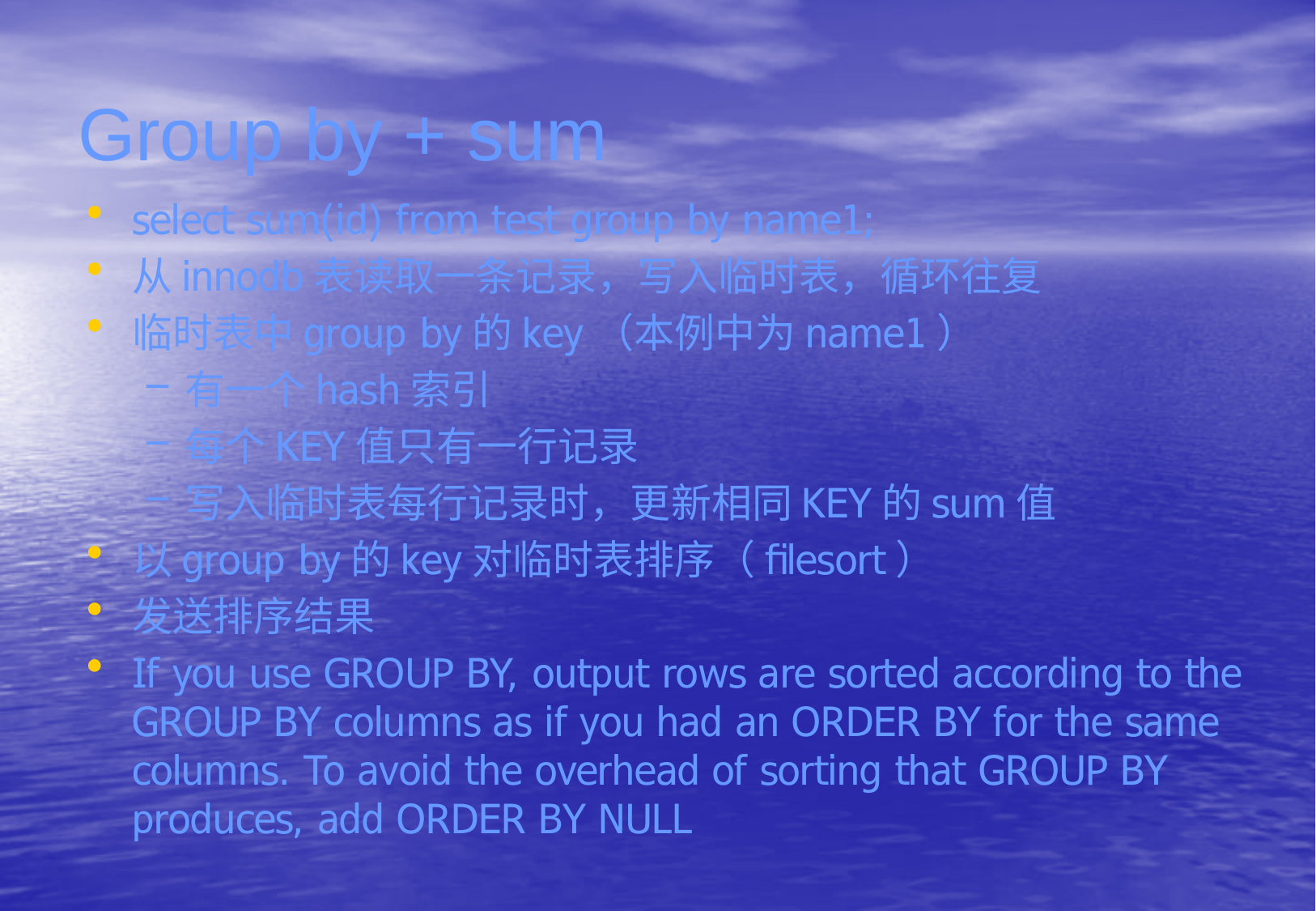

# Group by + sum
select sum(id) from test group by name1;
从innodb表读取一条记录，写入临时表，循环往复
临时表中group by的key（本例中为name1）
有一个hash索引
每个KEY值只有一行记录
写入临时表每行记录时，更新相同KEY的sum值
以group by的key对临时表排序（filesort）
发送排序结果
If you use GROUP BY, output rows are sorted according to the GROUP BY columns as if you had an ORDER BY for the same columns. To avoid the overhead of sorting that GROUP BY produces, add ORDER BY NULL